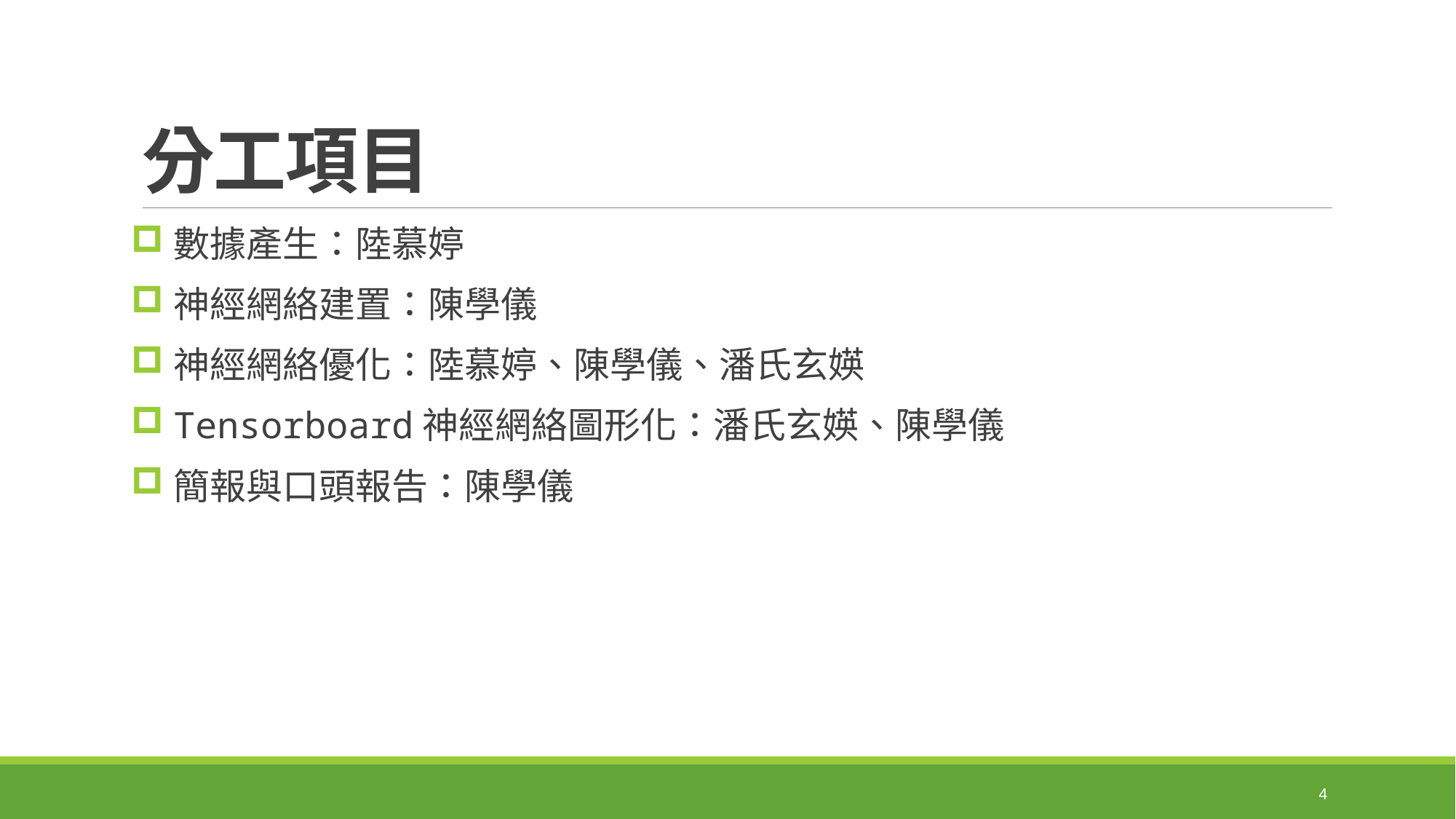

# 分工項目
數據產生：陸慕婷
神經網絡建置：陳學儀
神經網絡優化：陸慕婷、陳學儀、潘氏玄媖
Tensorboard神經網絡圖形化：潘氏玄媖、陳學儀
簡報與口頭報告：陳學儀
4